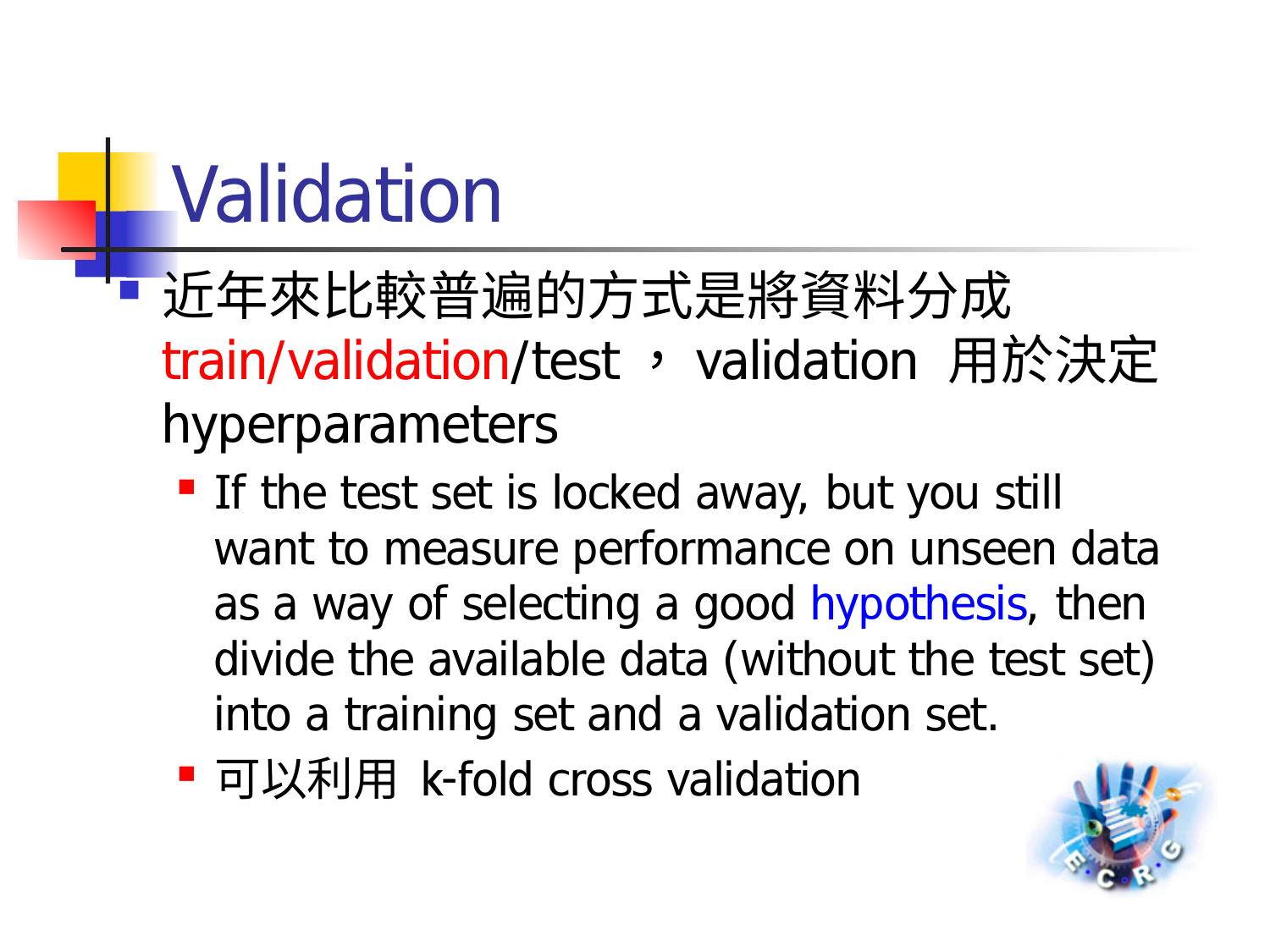

# Validation
近年來比較普遍的方式是將資料分成 train/validation/test，validation 用於決定 hyperparameters
If the test set is locked away, but you still want to measure performance on unseen data as a way of selecting a good hypothesis, then divide the available data (without the test set) into a training set and a validation set.
可以利用 k-fold cross validation